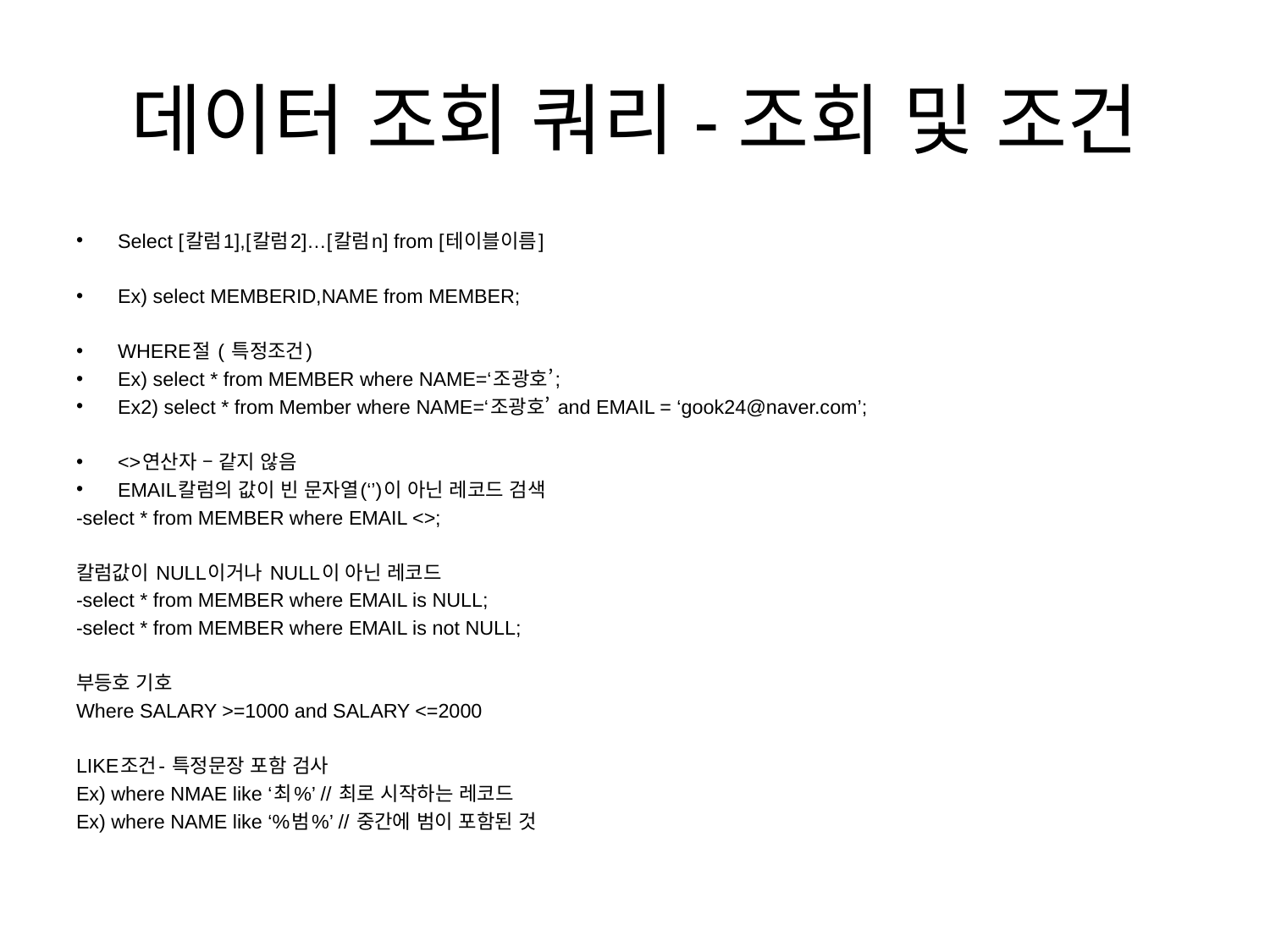

# 데이터 조회 쿼리-조회 및 조건
Select [칼럼1],[칼럼2]…[칼럼n] from [테이블이름]

Ex) select MEMBERID,NAME from MEMBER;

WHERE절 ( 특정조건)
Ex) select * from MEMBER where NAME=‘조광호’;
Ex2) select * from Member where NAME=‘조광호’ and EMAIL = ‘gook24@naver.com’;

<>연산자 – 같지 않음
EMAIL칼럼의 값이 빈 문자열(‘’)이 아닌 레코드 검색
-select * from MEMBER where EMAIL <>;

칼럼값이 NULL이거나 NULL이 아닌 레코드
-select * from MEMBER where EMAIL is NULL;
-select * from MEMBER where EMAIL is not NULL;

부등호 기호
Where SALARY >=1000 and SALARY <=2000

LIKE조건- 특정문장 포함 검사
Ex) where NMAE like ‘최%’ // 최로 시작하는 레코드
Ex) where NAME like ‘%범%’ // 중간에 범이 포함된 것